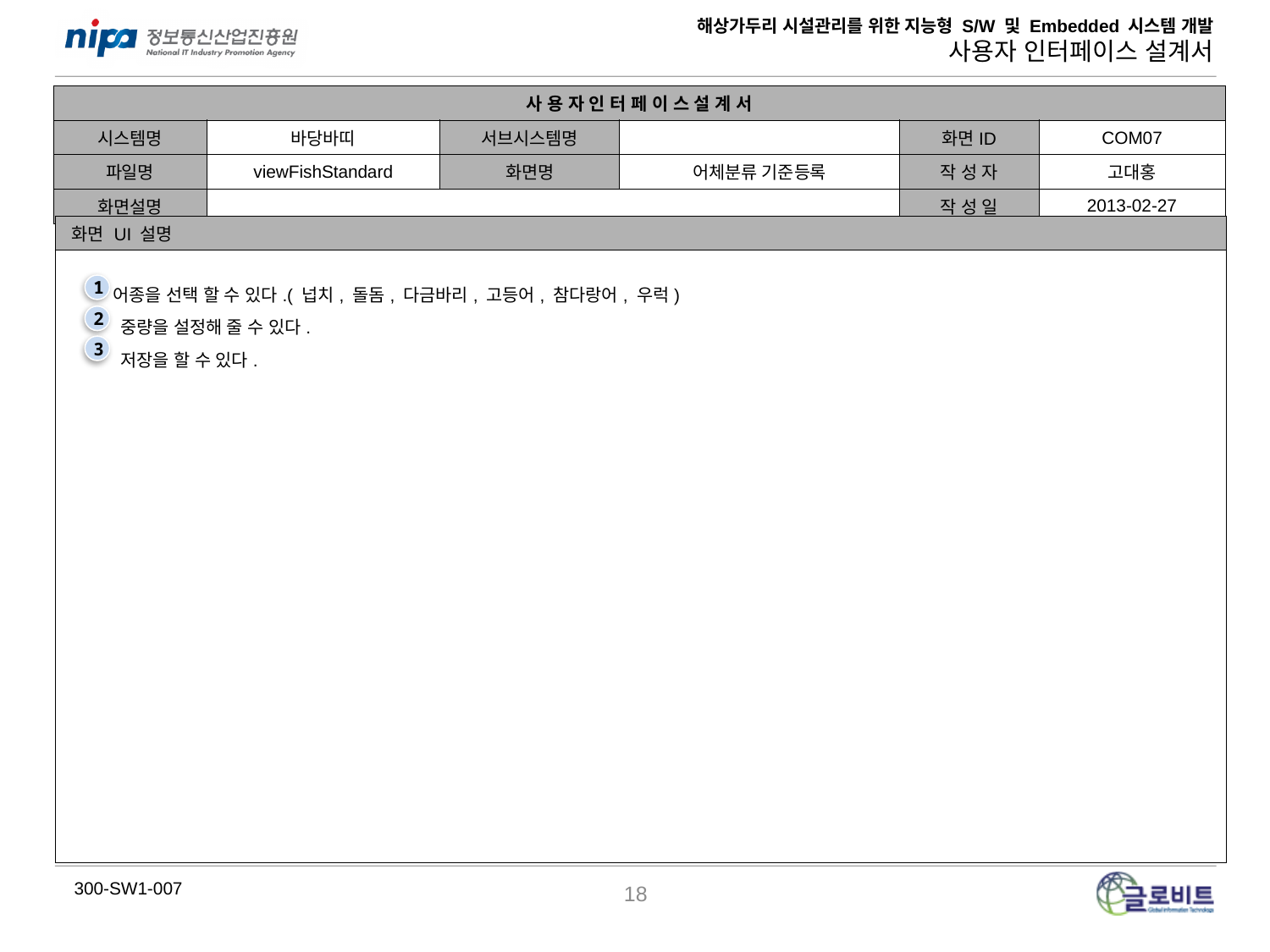

| 사 용 자 인 터 페 이 스 설 계 서 |  |  |  |  |  |
| --- | --- | --- | --- | --- | --- |
| 시스템명 | 바당바띠 | 서브시스템명 |  | 화면ID | COM07 |
| 파일명 | viewFishStandard | 화면명 | 어체분류 기준등록 | 작 성 자 | 고대홍 |
| 화면설명 |  |  |  | 작 성 일 | 2013-02-27 |
| 화면 UI 설명 |
| --- |
| 어종을 선택 할 수 있다.( 넙치, 돌돔, 다금바리, 고등어, 참다랑어, 우럭) 중량을 설정해 줄 수 있다. 저장을 할 수 있다. |
1
2
3